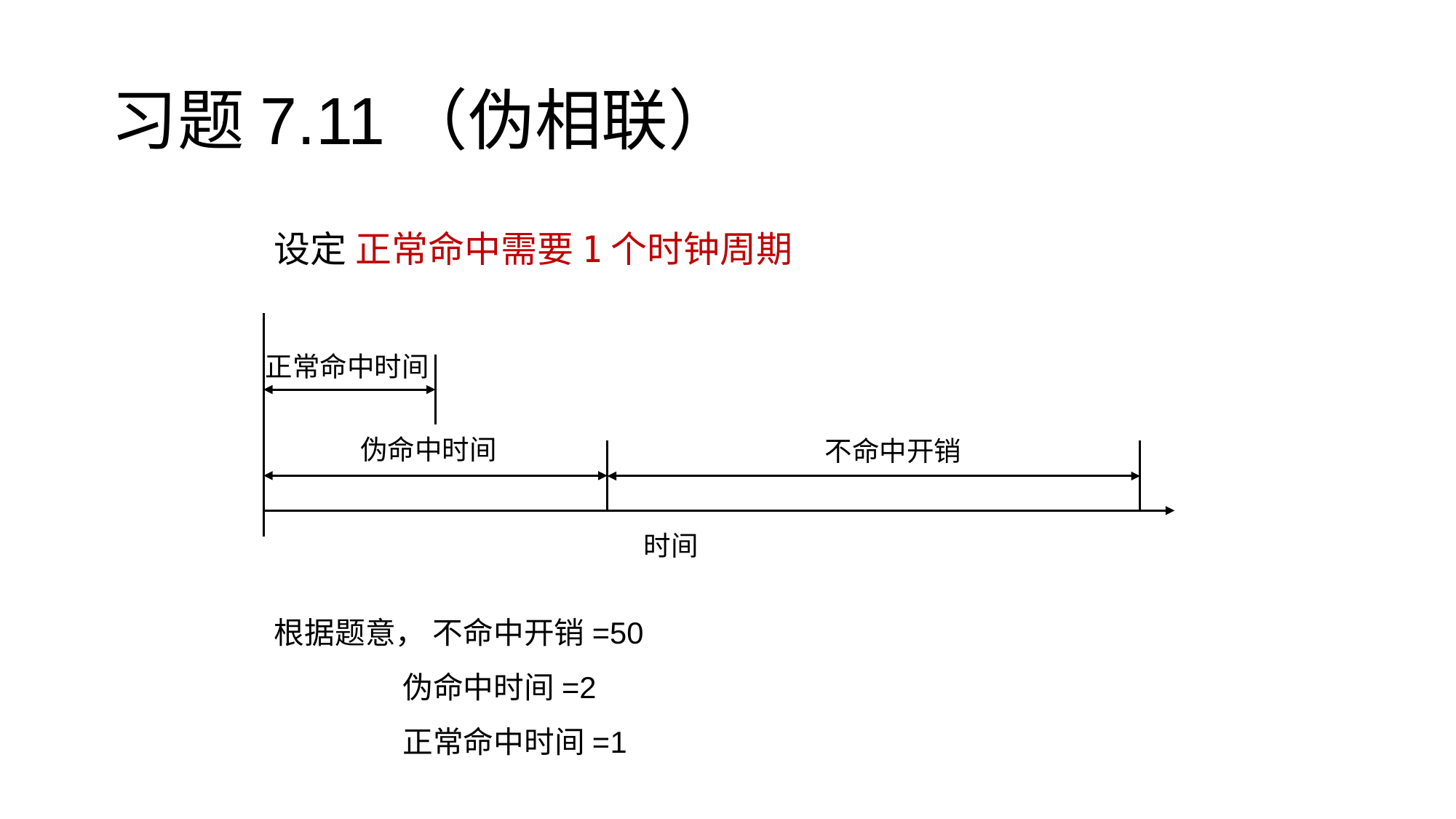

# 习题7.11（伪相联）
设定 正常命中需要1个时钟周期
正常命中时间
伪命中时间
不命中开销
时间
根据题意， 不命中开销=50
                  伪命中时间=2
                  正常命中时间=1